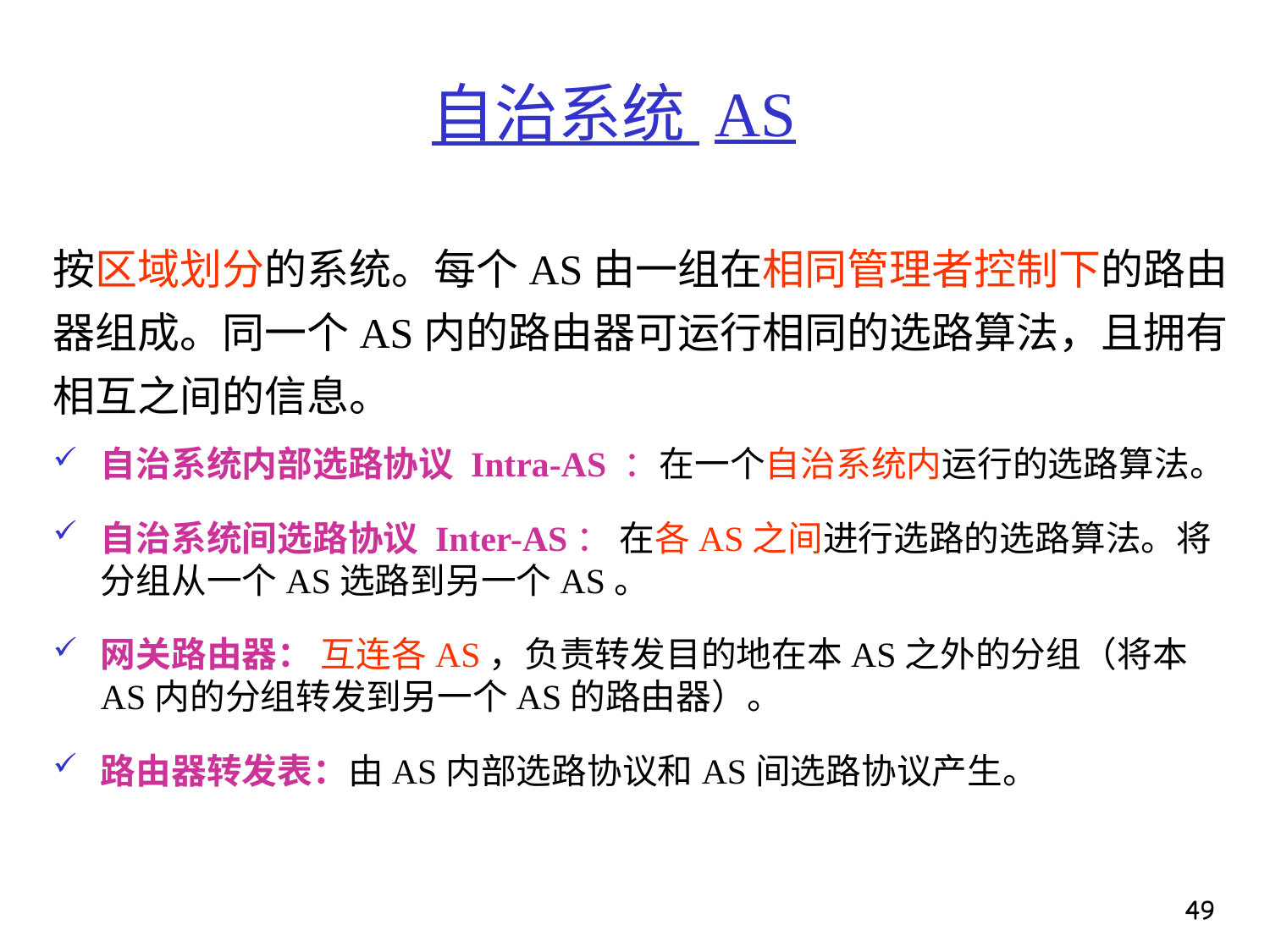

# 自治系统 AS
按区域划分的系统。每个AS由一组在相同管理者控制下的路由器组成。同一个AS内的路由器可运行相同的选路算法，且拥有相互之间的信息。
自治系统内部选路协议 Intra-AS ：在一个自治系统内运行的选路算法。
自治系统间选路协议 Inter-AS： 在各AS之间进行选路的选路算法。将分组从一个AS选路到另一个AS。
网关路由器： 互连各AS，负责转发目的地在本AS之外的分组（将本AS内的分组转发到另一个AS的路由器）。
路由器转发表：由AS内部选路协议和AS间选路协议产生。
49